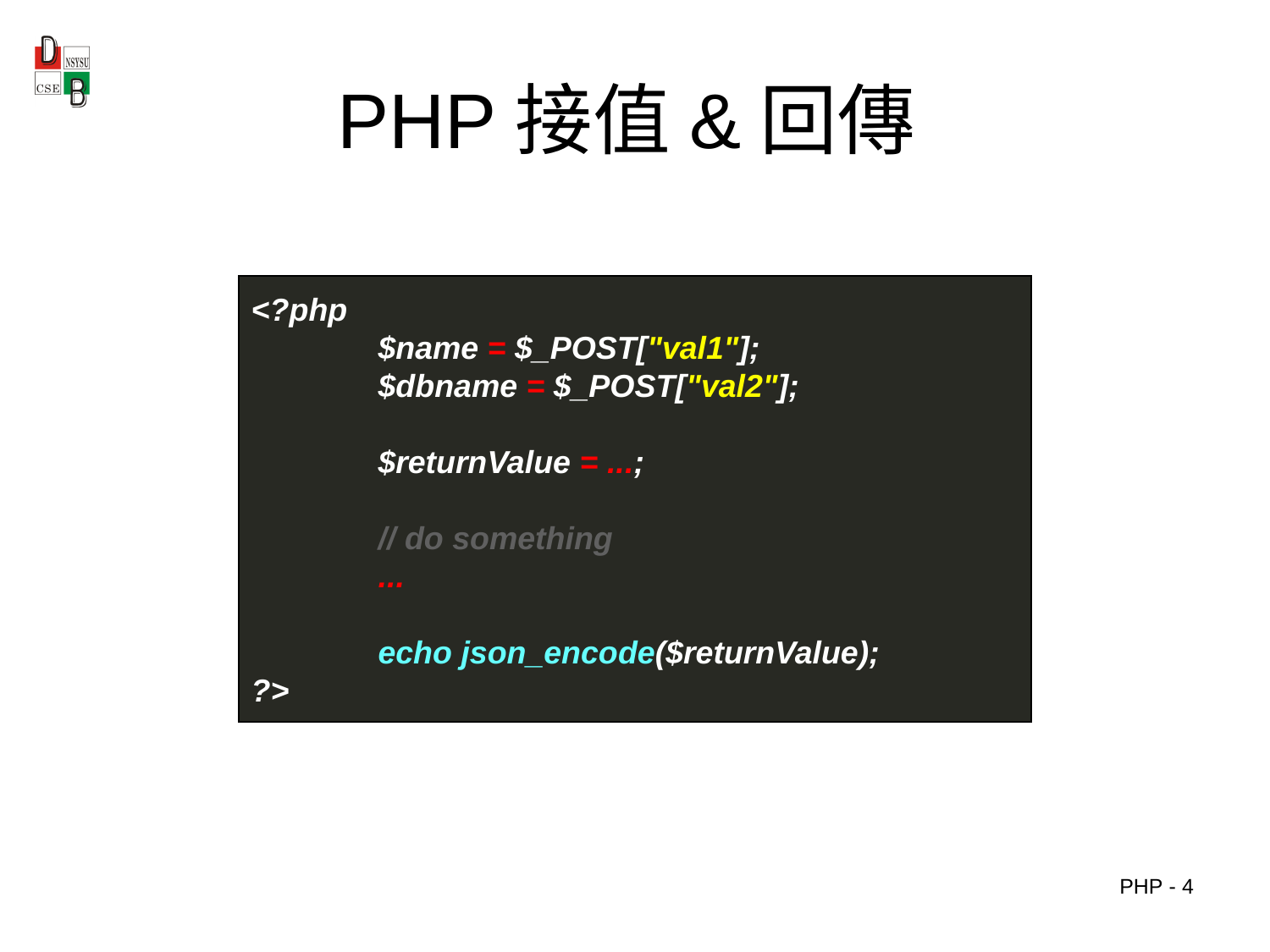

# PHP接值&回傳

<?php
	$name = $_POST["val1"];
	$dbname = $_POST["val2"];

	$returnValue = ...;

	// do something
	...

	echo json_encode($returnValue);
?>
PHP - 4